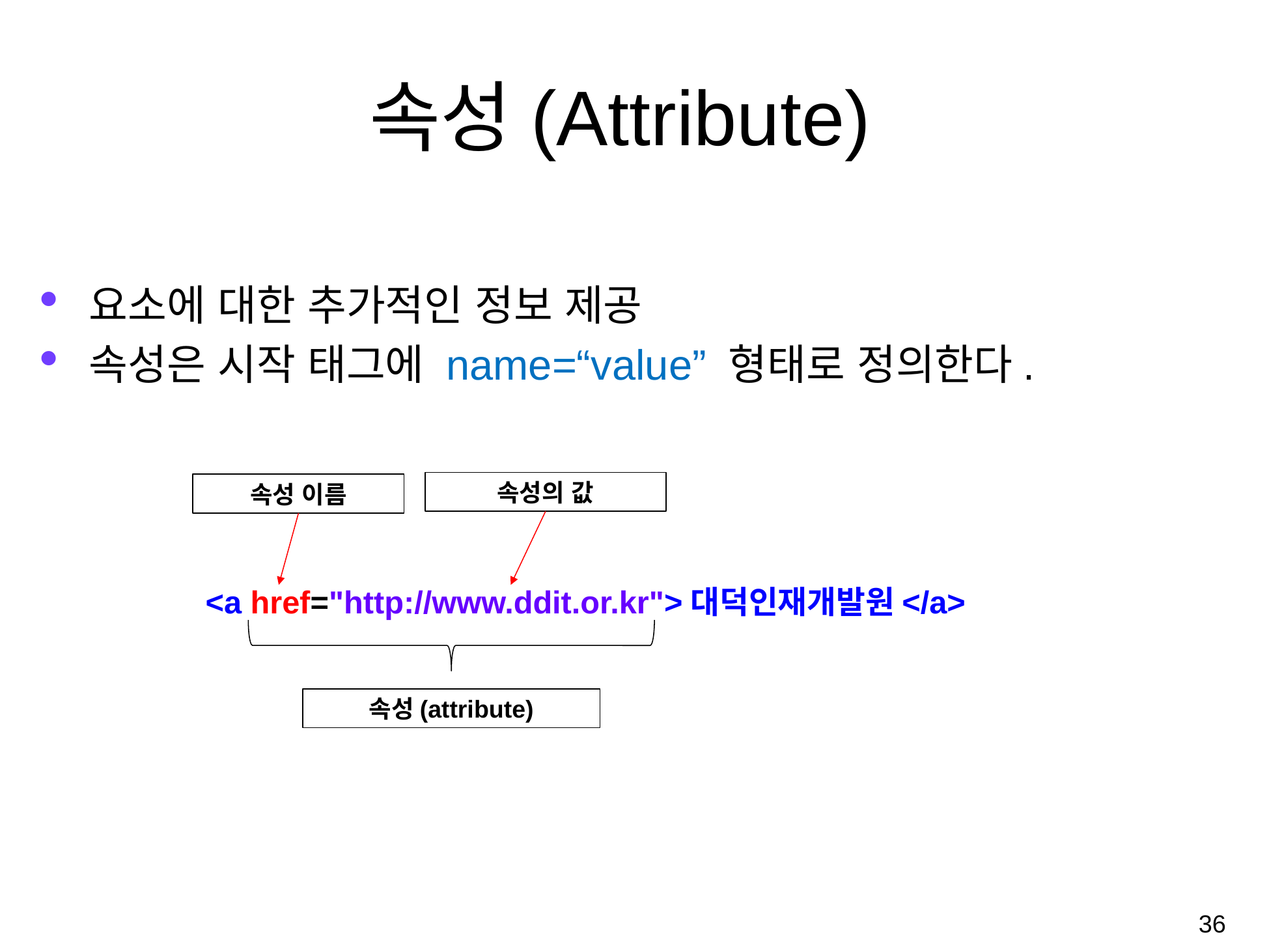

# 속성(Attribute)
요소에 대한 추가적인 정보 제공
속성은 시작 태그에 name=“value” 형태로 정의한다.

속성의 값
속성 이름
<a href="http://www.ddit.or.kr">대덕인재개발원</a>
속성(attribute)
36